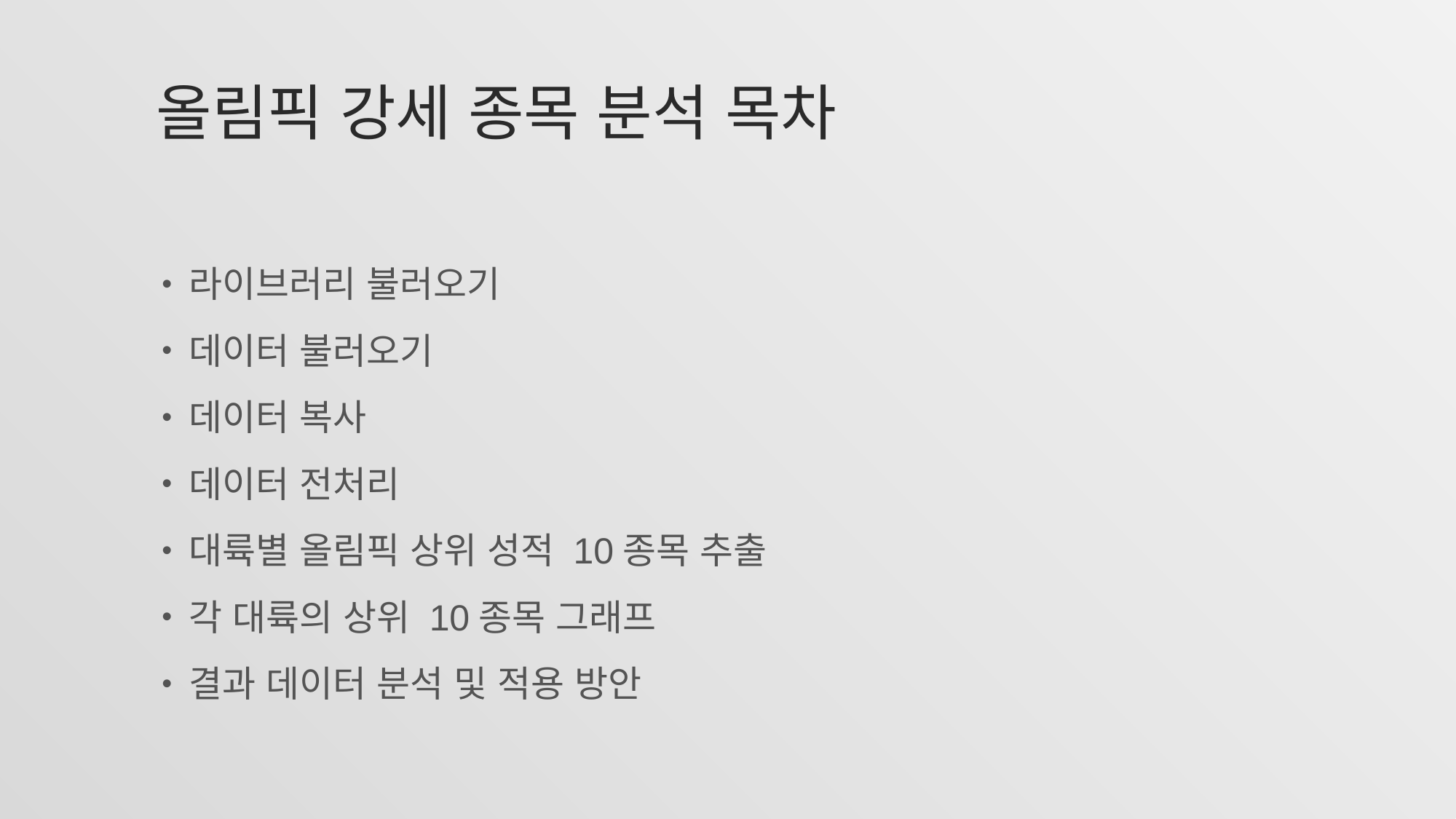

# 올림픽 강세 종목 분석 목차
라이브러리 불러오기
데이터 불러오기
데이터 복사
데이터 전처리
대륙별 올림픽 상위 성적 10종목 추출
각 대륙의 상위 10종목 그래프
결과 데이터 분석 및 적용 방안